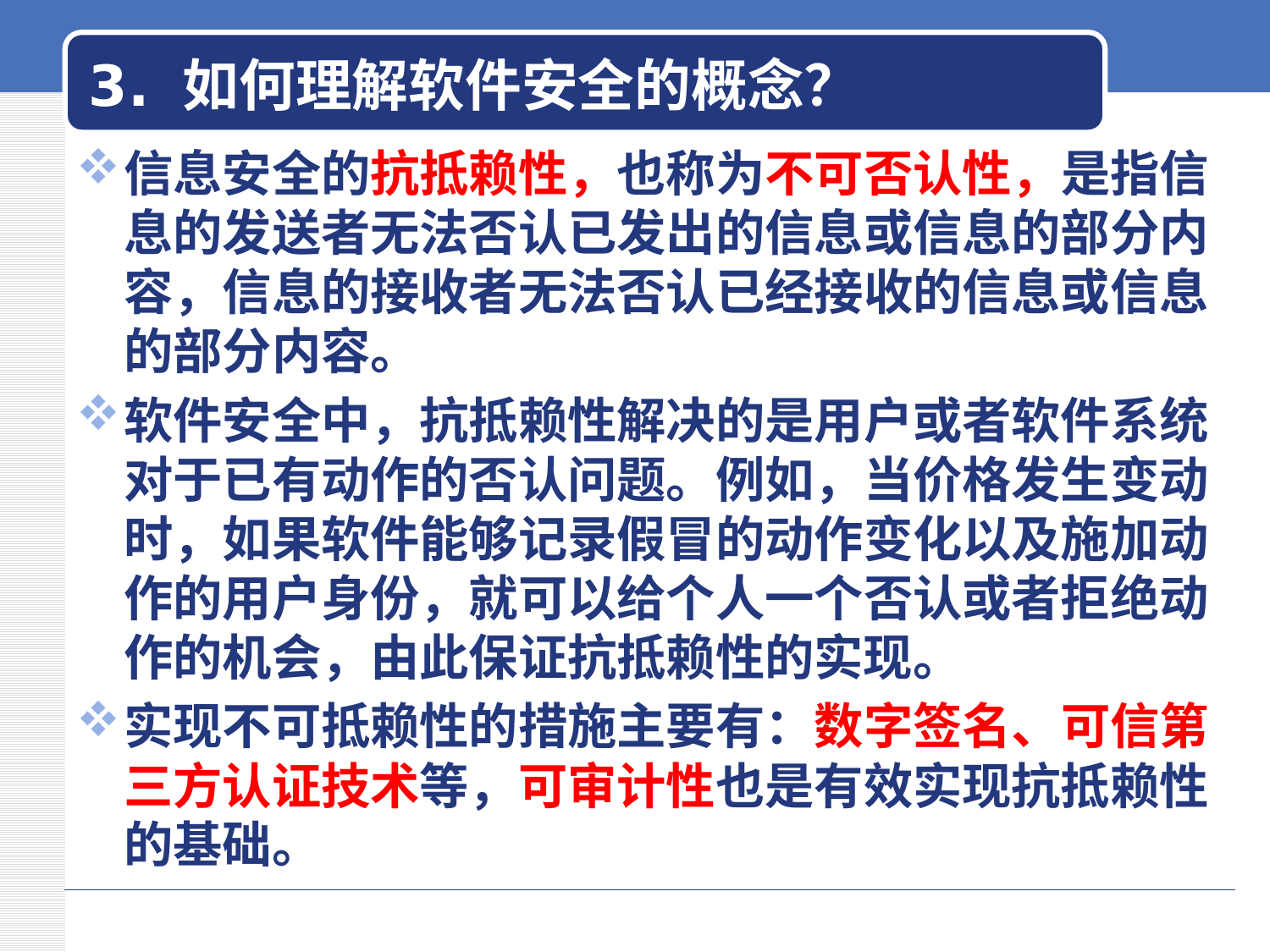

# 3. 如何理解软件安全的概念？
信息安全的抗抵赖性，也称为不可否认性，是指信息的发送者无法否认已发出的信息或信息的部分内容，信息的接收者无法否认已经接收的信息或信息的部分内容。
软件安全中，抗抵赖性解决的是用户或者软件系统对于已有动作的否认问题。例如，当价格发生变动时，如果软件能够记录假冒的动作变化以及施加动作的用户身份，就可以给个人一个否认或者拒绝动作的机会，由此保证抗抵赖性的实现。
实现不可抵赖性的措施主要有：数字签名、可信第三方认证技术等，可审计性也是有效实现抗抵赖性的基础。